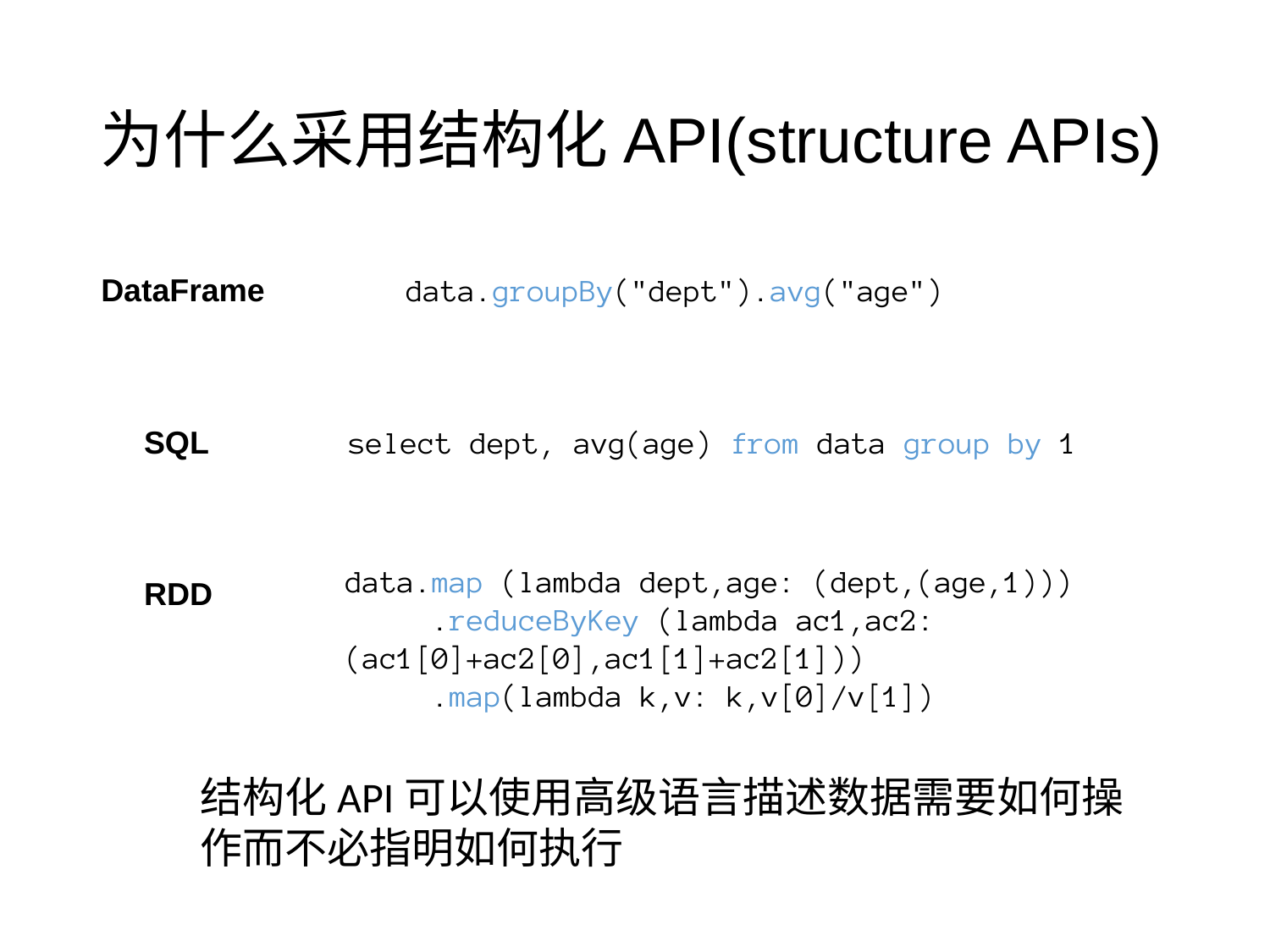

# 为什么采用结构化API(structure APIs)
DataFrame
data.groupBy("dept").avg("age")
SQL
select dept, avg(age) from data group by 1
data.map (lambda dept,age: (dept,(age,1)))
     .reduceByKey (lambda ac1,ac2: (ac1[0]+ac2[0],ac1[1]+ac2[1]))
     .map(lambda k,v: k,v[0]/v[1])
RDD
结构化API可以使用高级语言描述数据需要如何操作而不必指明如何执行